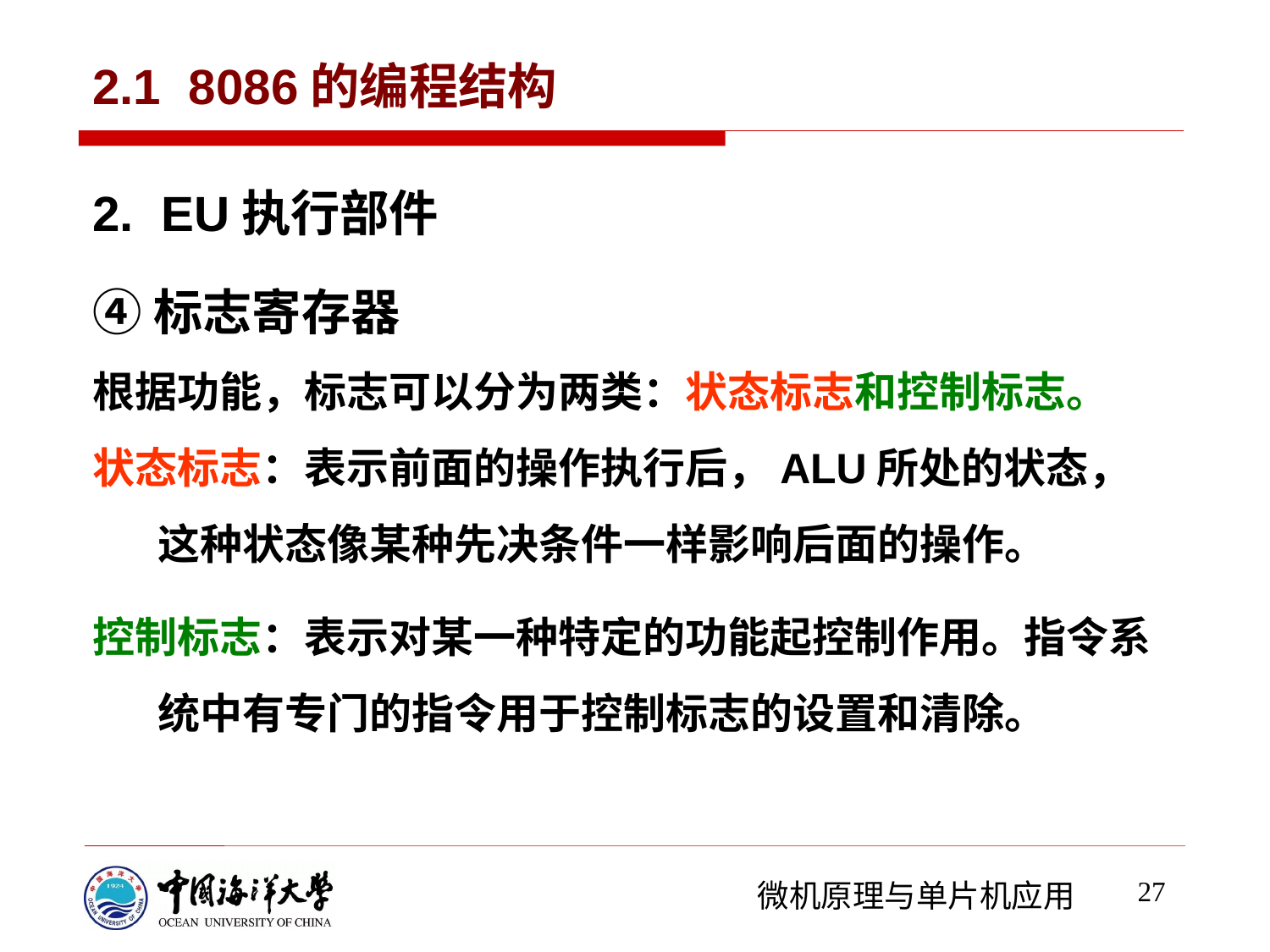

# 2.1  8086的编程结构
2.  EU执行部件
④标志寄存器
根据功能，标志可以分为两类：状态标志和控制标志。
状态标志：表示前面的操作执行后，ALU所处的状态，这种状态像某种先决条件一样影响后面的操作。
控制标志：表示对某一种特定的功能起控制作用。指令系统中有专门的指令用于控制标志的设置和清除。
27